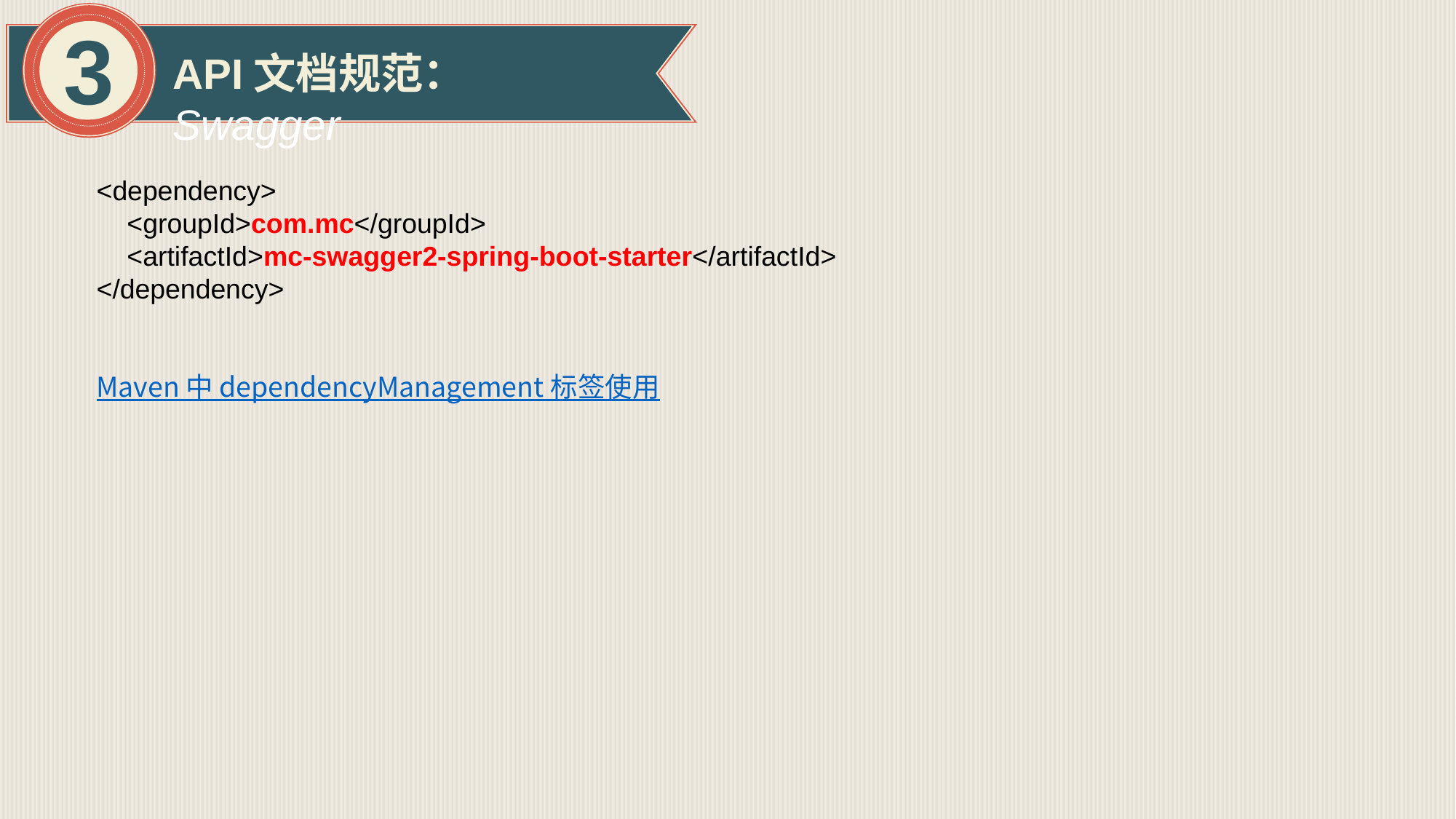

3

API文档规范：Swagger
<dependency>
    <groupId>com.mc</groupId>
    <artifactId>mc-swagger2-spring-boot-starter</artifactId>
</dependency>

Maven 中 dependencyManagement 标签使用